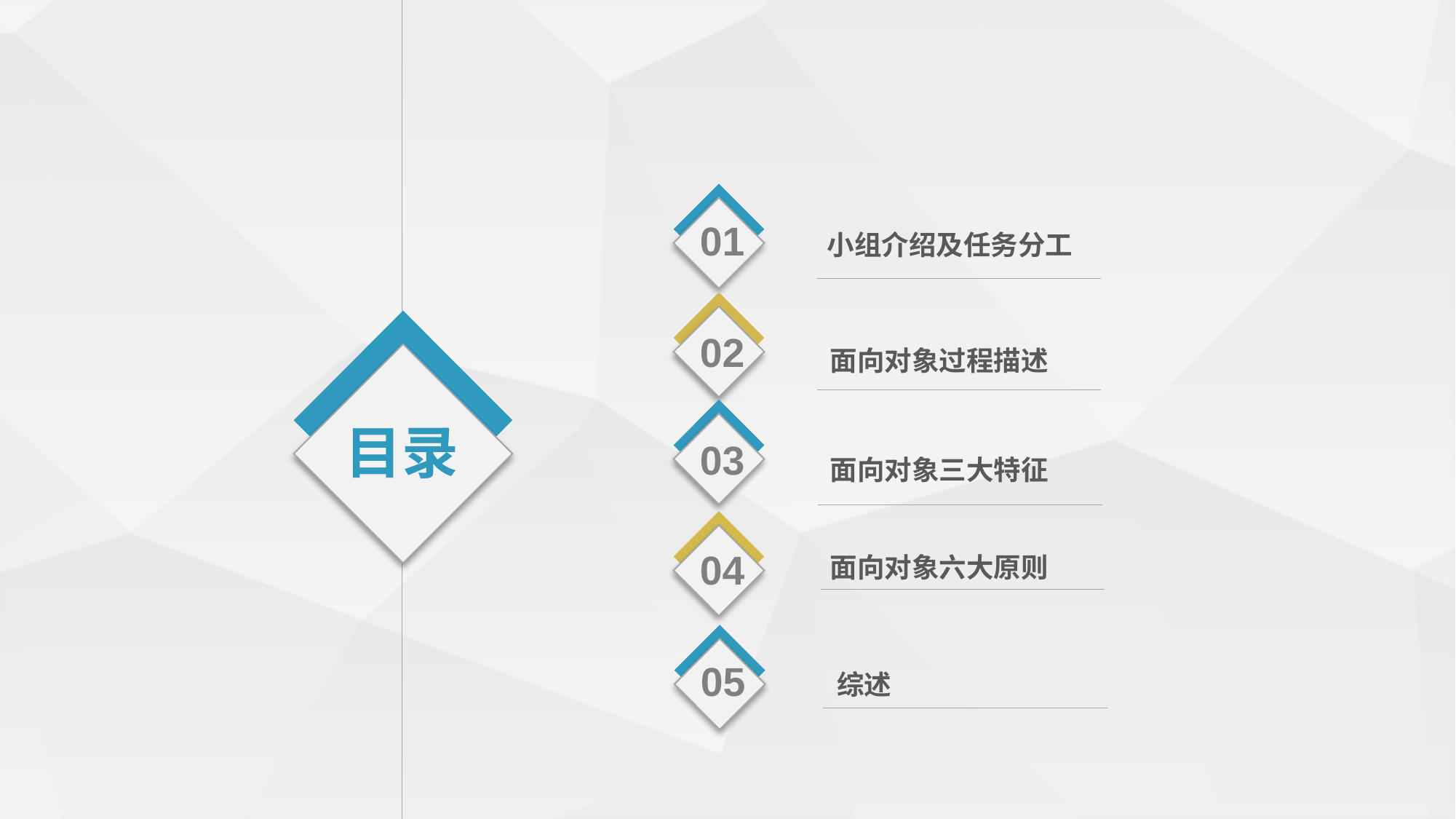

01
小组介绍及任务分工

02

面向对象过程描述

03
目录
面向对象三大特征

04
面向对象六大原则

05
综述